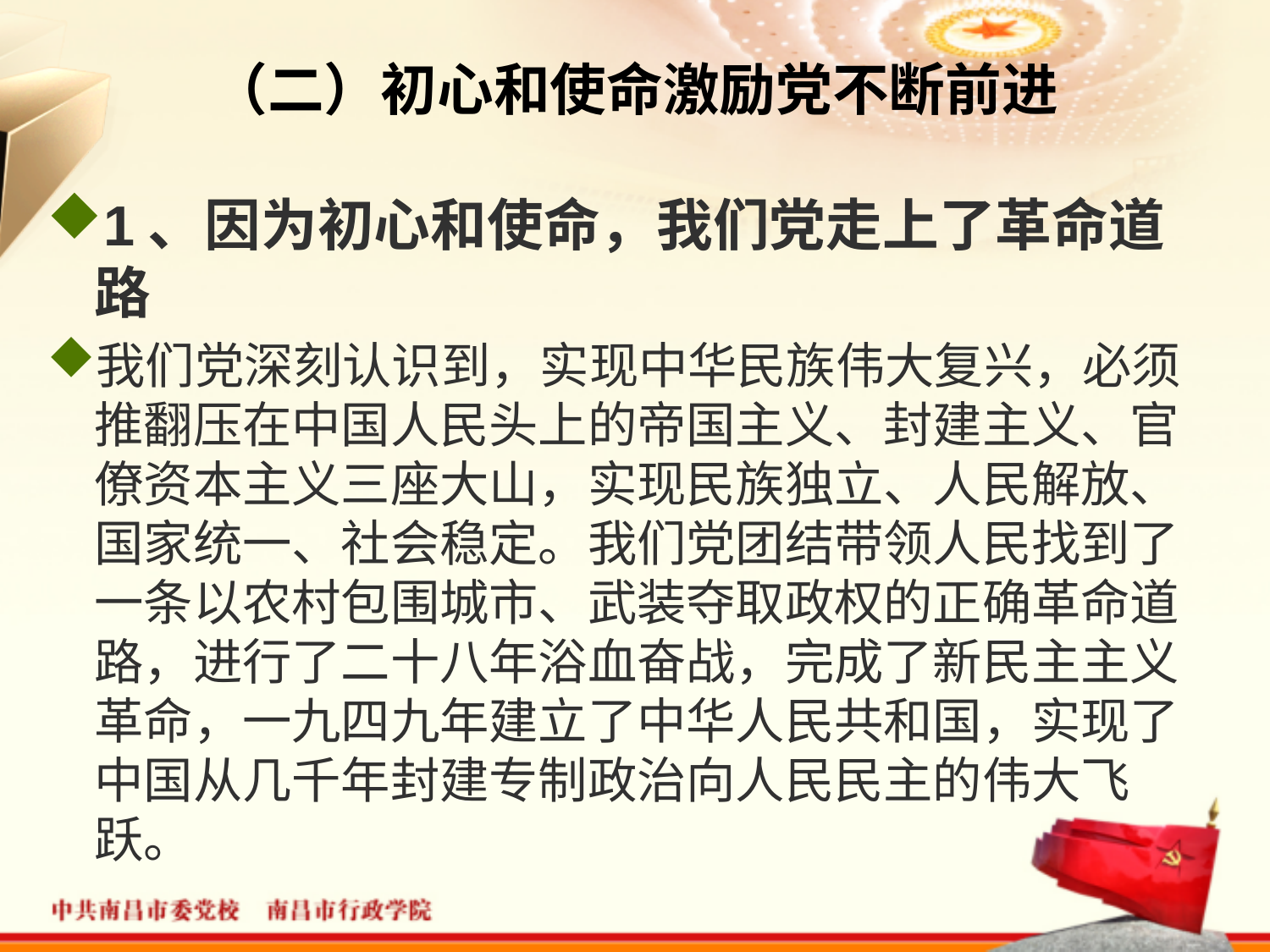

# （二）初心和使命激励党不断前进
1、因为初心和使命，我们党走上了革命道路
我们党深刻认识到，实现中华民族伟大复兴，必须推翻压在中国人民头上的帝国主义、封建主义、官僚资本主义三座大山，实现民族独立、人民解放、国家统一、社会稳定。我们党团结带领人民找到了一条以农村包围城市、武装夺取政权的正确革命道路，进行了二十八年浴血奋战，完成了新民主主义革命，一九四九年建立了中华人民共和国，实现了中国从几千年封建专制政治向人民民主的伟大飞跃。